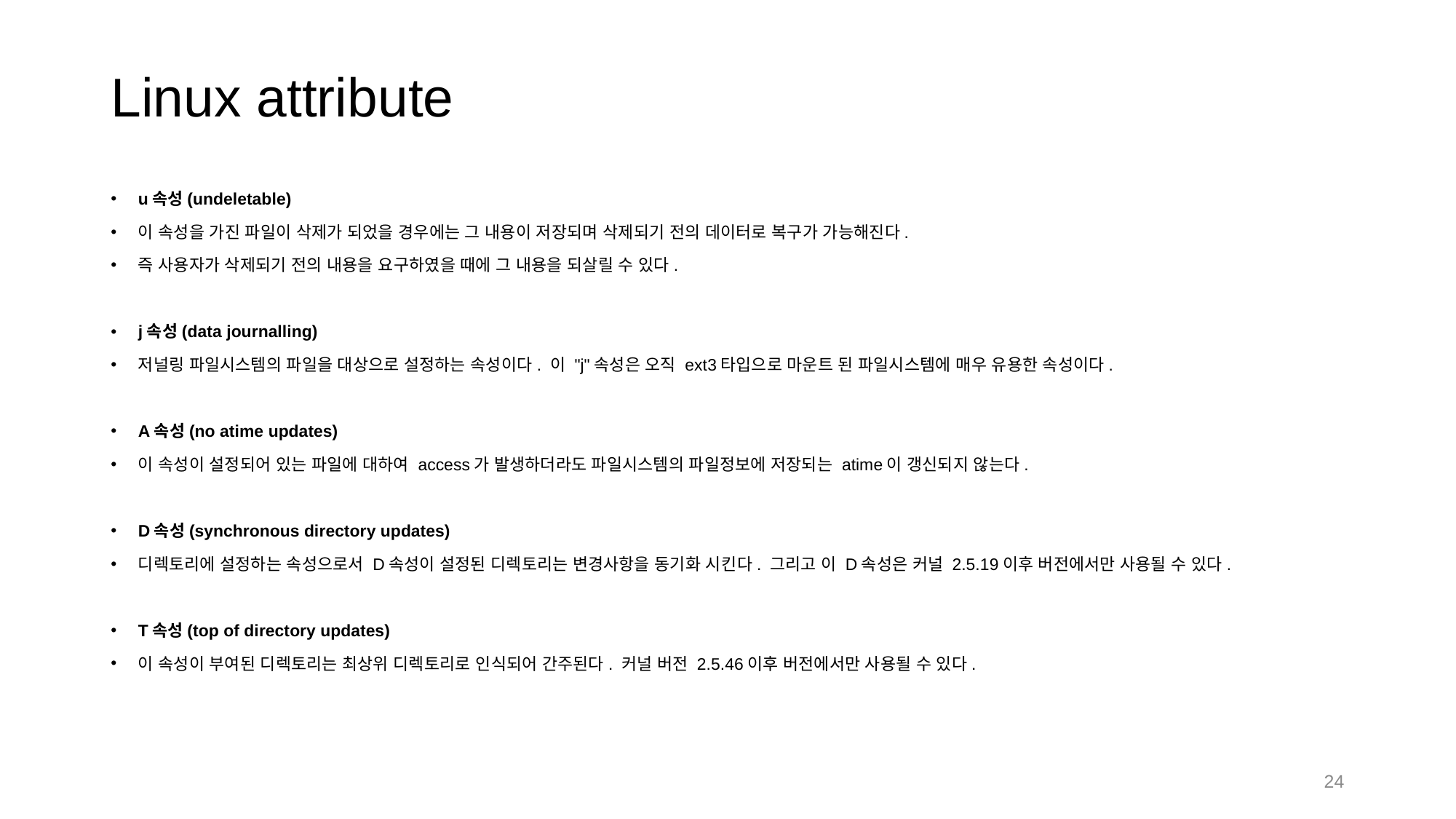

# Linux attribute
u속성(undeletable)
이 속성을 가진 파일이 삭제가 되었을 경우에는 그 내용이 저장되며 삭제되기 전의 데이터로 복구가 가능해진다.
즉 사용자가 삭제되기 전의 내용을 요구하였을 때에 그 내용을 되살릴 수 있다.

j속성(data journalling)
저널링 파일시스템의 파일을 대상으로 설정하는 속성이다. 이 "j"속성은 오직 ext3타입으로 마운트 된 파일시스템에 매우 유용한 속성이다.

A속성(no atime updates)
이 속성이 설정되어 있는 파일에 대하여 access가 발생하더라도 파일시스템의 파일정보에 저장되는 atime이 갱신되지 않는다.

D속성(synchronous directory updates)
디렉토리에 설정하는 속성으로서 D속성이 설정된 디렉토리는 변경사항을 동기화 시킨다. 그리고 이 D속성은 커널 2.5.19이후 버전에서만 사용될 수 있다.

T속성(top of directory updates)
이 속성이 부여된 디렉토리는 최상위 디렉토리로 인식되어 간주된다. 커널 버전 2.5.46이후 버전에서만 사용될 수 있다.
24